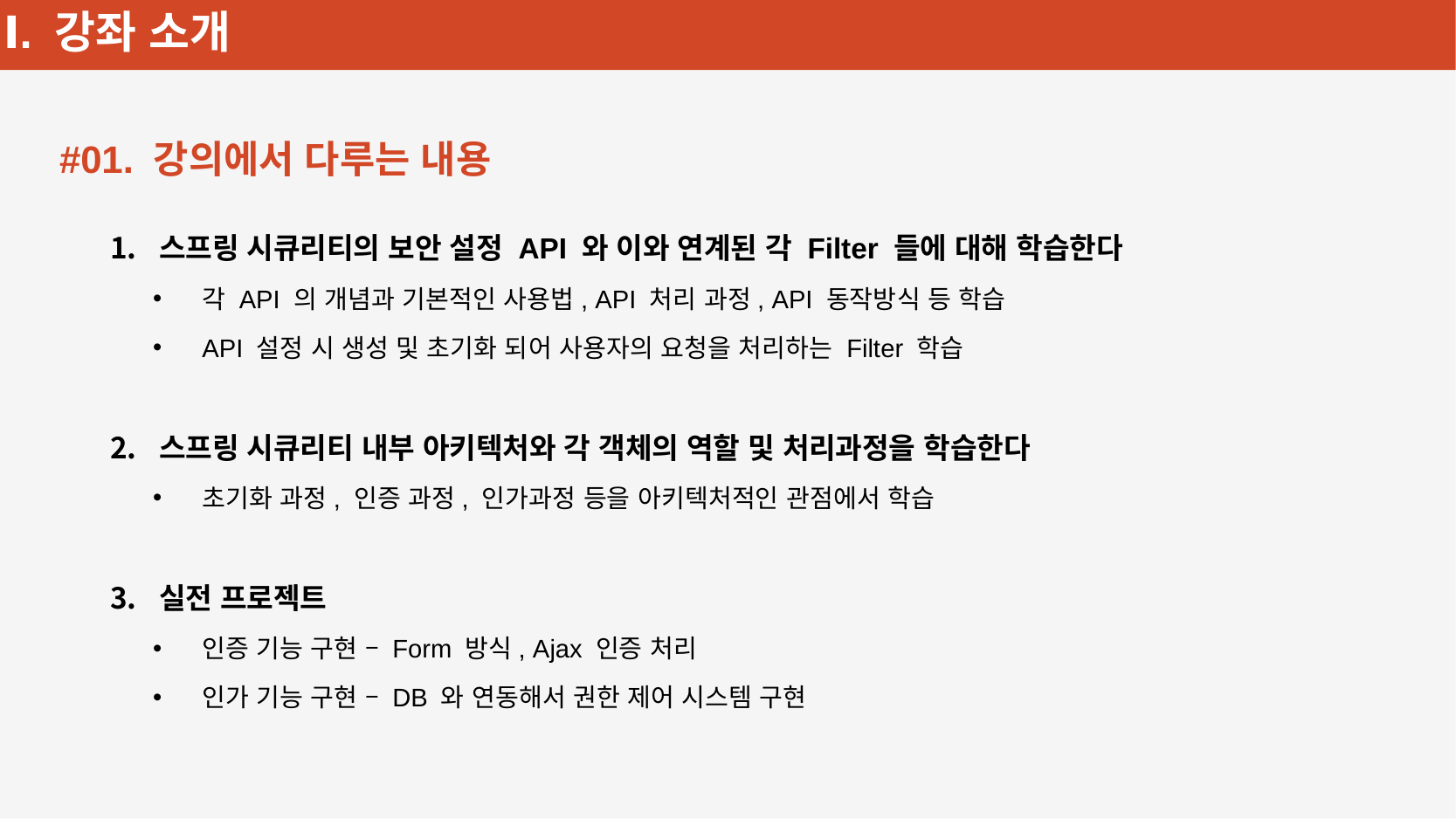

#01. 강의에서 다루는 내용
스프링 시큐리티의 보안 설정 API 와 이와 연계된 각 Filter 들에 대해 학습한다
각 API 의 개념과 기본적인 사용법, API 처리 과정, API 동작방식 등 학습
API 설정 시 생성 및 초기화 되어 사용자의 요청을 처리하는 Filter 학습

스프링 시큐리티 내부 아키텍처와 각 객체의 역할 및 처리과정을 학습한다
초기화 과정, 인증 과정, 인가과정 등을 아키텍처적인 관점에서 학습

실전 프로젝트
인증 기능 구현 – Form 방식, Ajax 인증 처리
인가 기능 구현 – DB 와 연동해서 권한 제어 시스템 구현